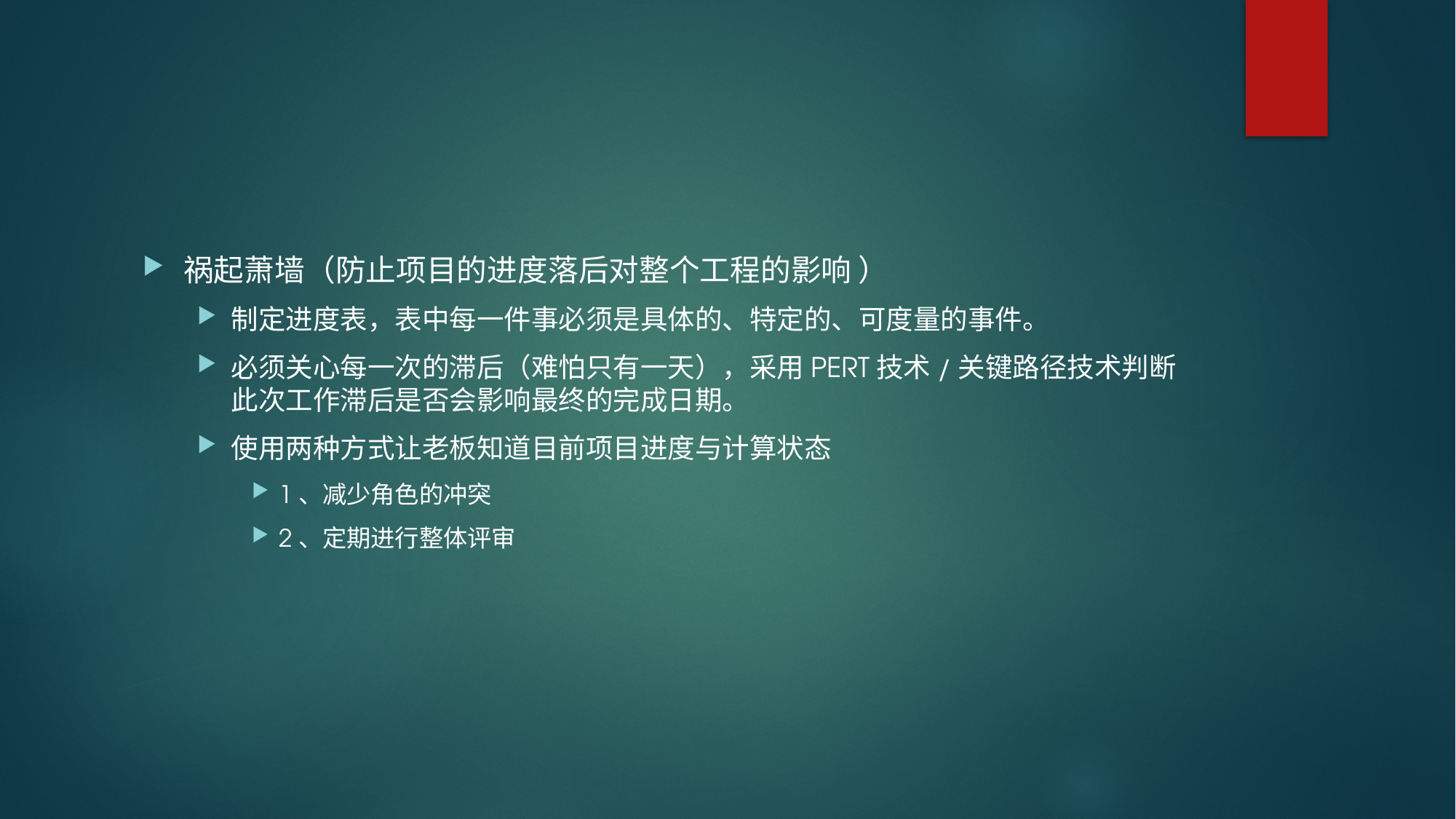

#
祸起萧墙（防止项目的进度落后对整个工程的影响 ）
制定进度表，表中每一件事必须是具体的、特定的、可度量的事件。
必须关心每一次的滞后（难怕只有一天），采用PERT技术/关键路径技术判断此次工作滞后是否会影响最终的完成日期。
使用两种方式让老板知道目前项目进度与计算状态
1、减少角色的冲突
2、定期进行整体评审